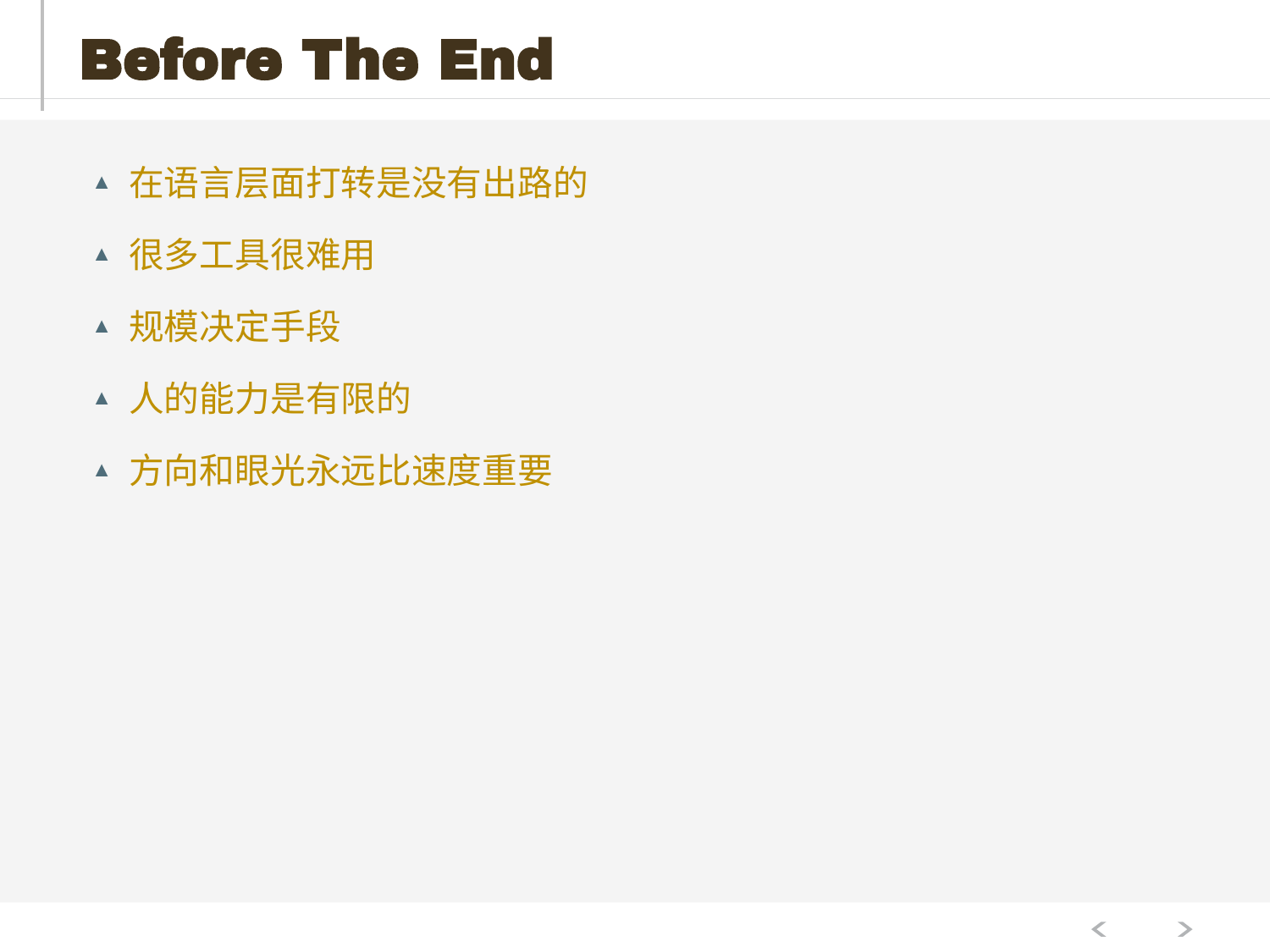

# Before The End
在语言层面打转是没有出路的
很多工具很难用
规模决定手段
人的能力是有限的
方向和眼光永远比速度重要